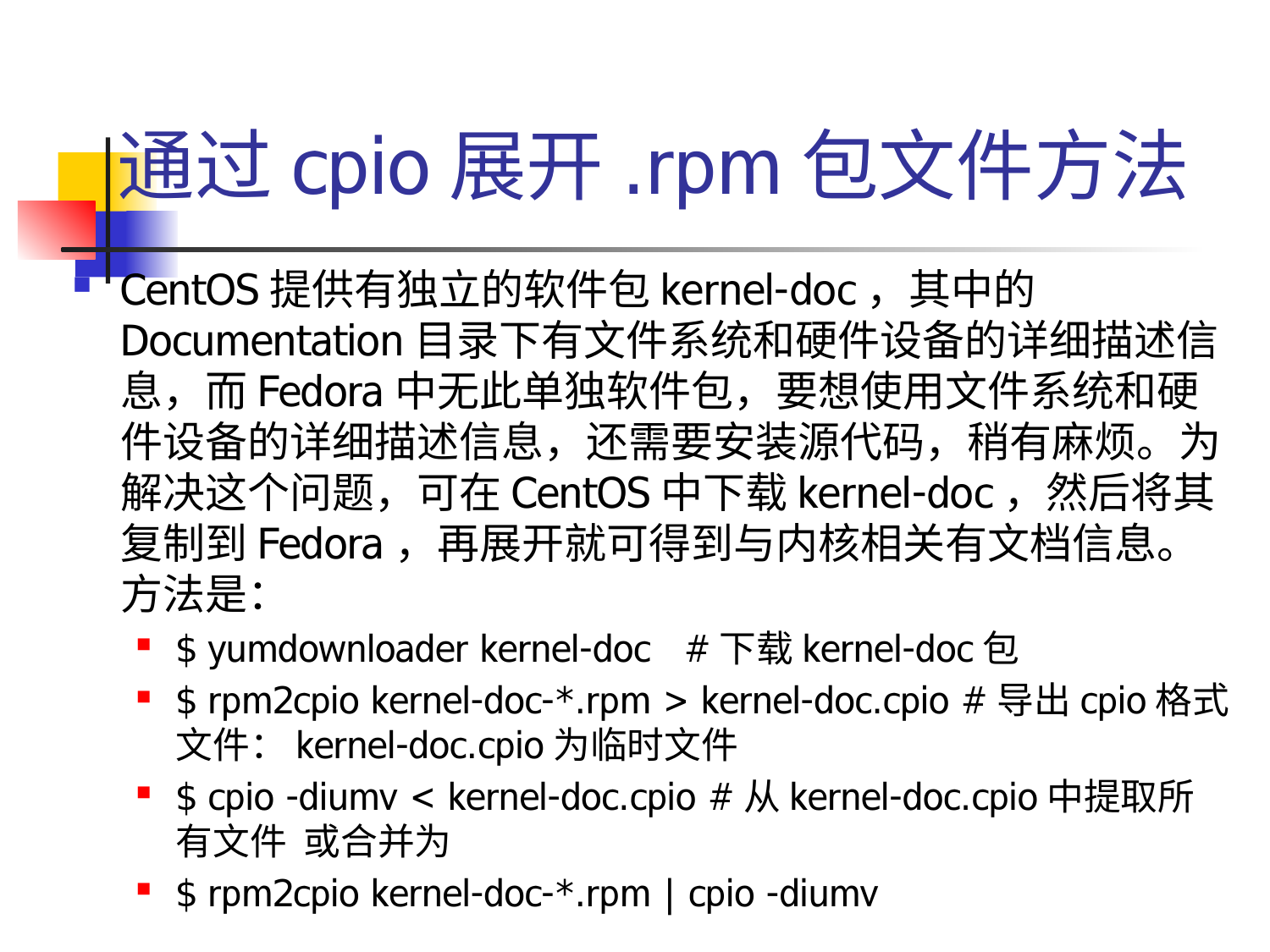

# 通过cpio展开.rpm包文件方法
CentOS提供有独立的软件包kernel-doc，其中的Documentation目录下有文件系统和硬件设备的详细描述信息，而Fedora中无此单独软件包，要想使用文件系统和硬件设备的详细描述信息，还需要安装源代码，稍有麻烦。为解决这个问题，可在CentOS中下载kernel-doc，然后将其复制到Fedora，再展开就可得到与内核相关有文档信息。方法是：
$ yumdownloader kernel-doc 	#下载kernel-doc包
$ rpm2cpio kernel-doc-*.rpm > kernel-doc.cpio #导出cpio格式文件：kernel-doc.cpio为临时文件
$ cpio -diumv < kernel-doc.cpio #从kernel-doc.cpio中提取所有文件  或合并为
$ rpm2cpio kernel-doc-*.rpm | cpio -diumv